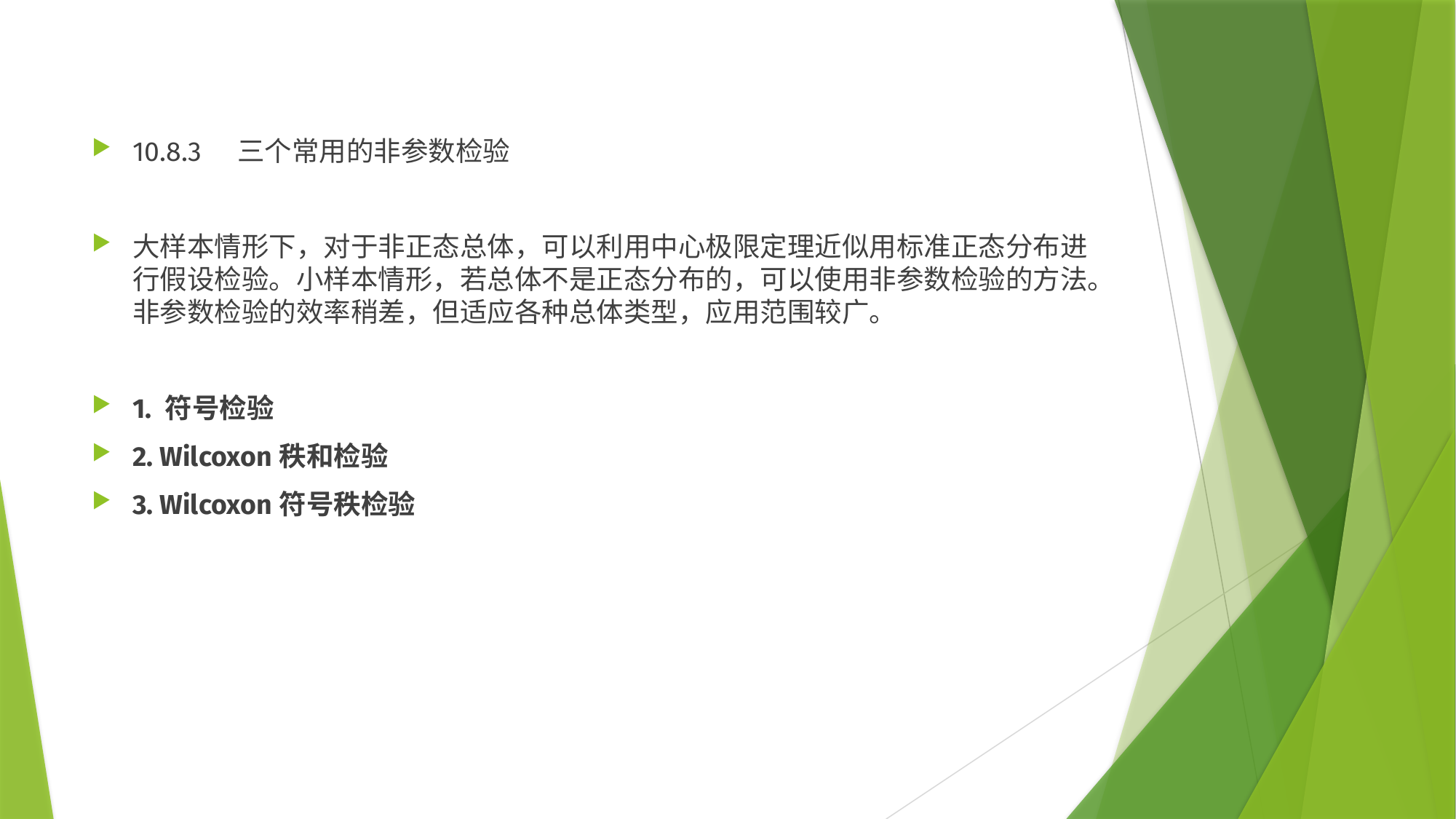

10.8.3    三个常用的非参数检验

大样本情形下，对于非正态总体，可以利用中心极限定理近似用标准正态分布进行假设检验。小样本情形，若总体不是正态分布的，可以使用非参数检验的方法。非参数检验的效率稍差，但适应各种总体类型，应用范围较广。

1. 符号检验
2. Wilcoxon秩和检验
3. Wilcoxon符号秩检验